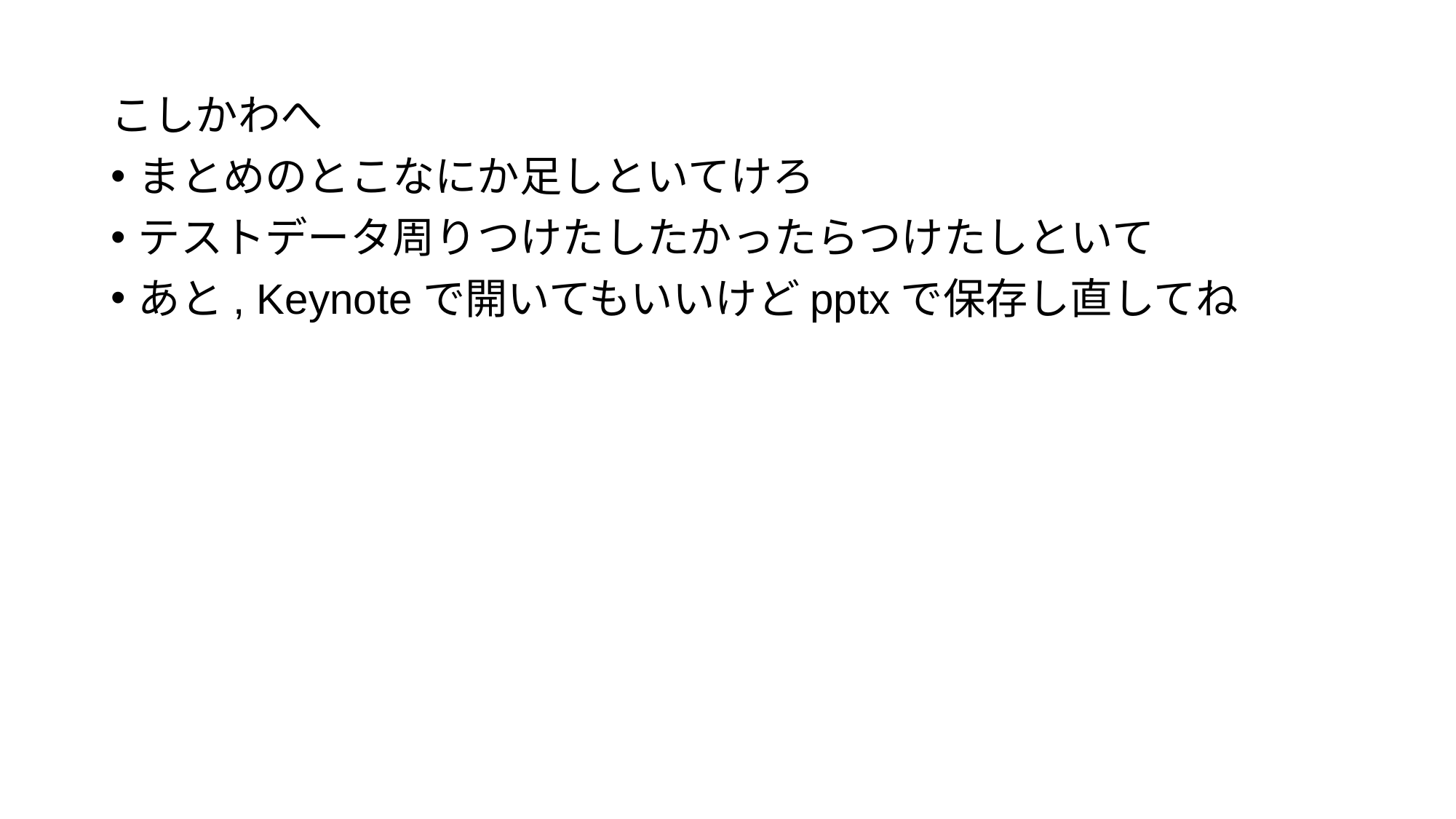

こしかわへ
まとめのとこなにか足しといてけろ
テストデータ周りつけたしたかったらつけたしといて
あと, Keynoteで開いてもいいけどpptxで保存し直してね